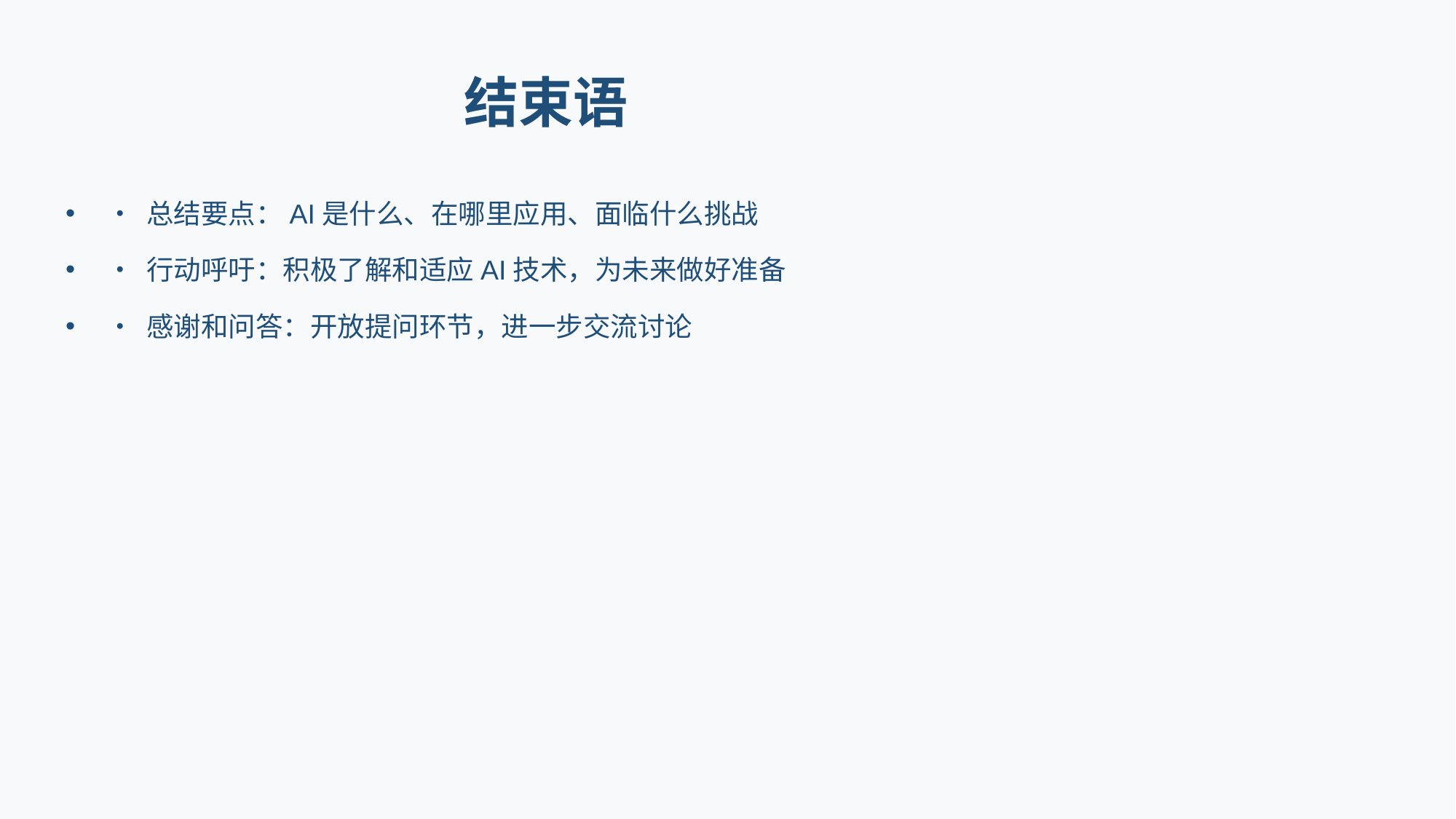

# 结束语
• 总结要点：AI是什么、在哪里应用、面临什么挑战
• 行动呼吁：积极了解和适应AI技术，为未来做好准备
• 感谢和问答：开放提问环节，进一步交流讨论